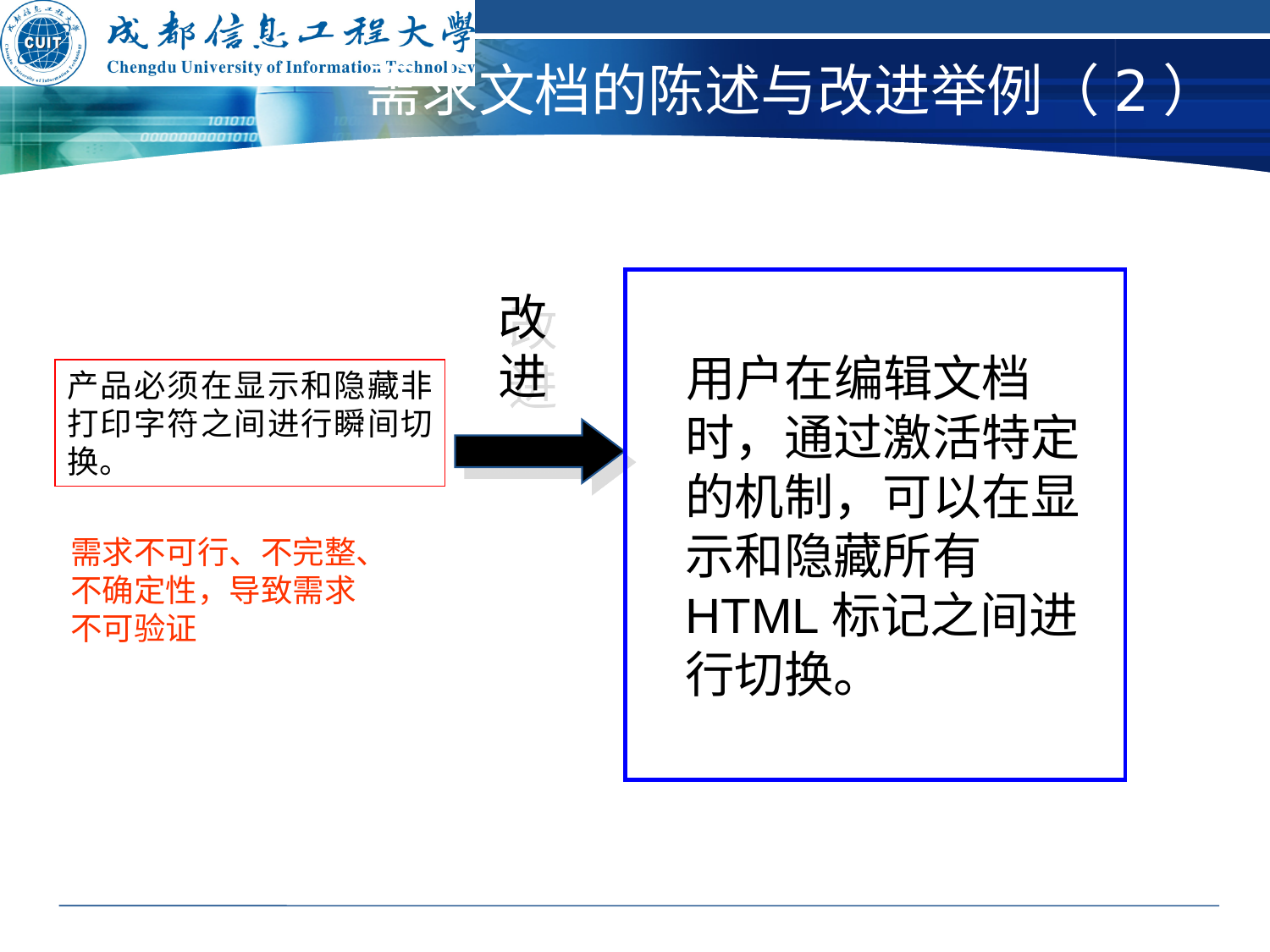

# 需求文档的陈述与改进举例（2）
    用户在编辑文档时，通过激活特定的机制，可以在显示和隐藏所有HTML标记之间进行切换。
改
进
产品必须在显示和隐藏非打印字符之间进行瞬间切换。

需求不可行、不完整、
不确定性，导致需求
不可验证